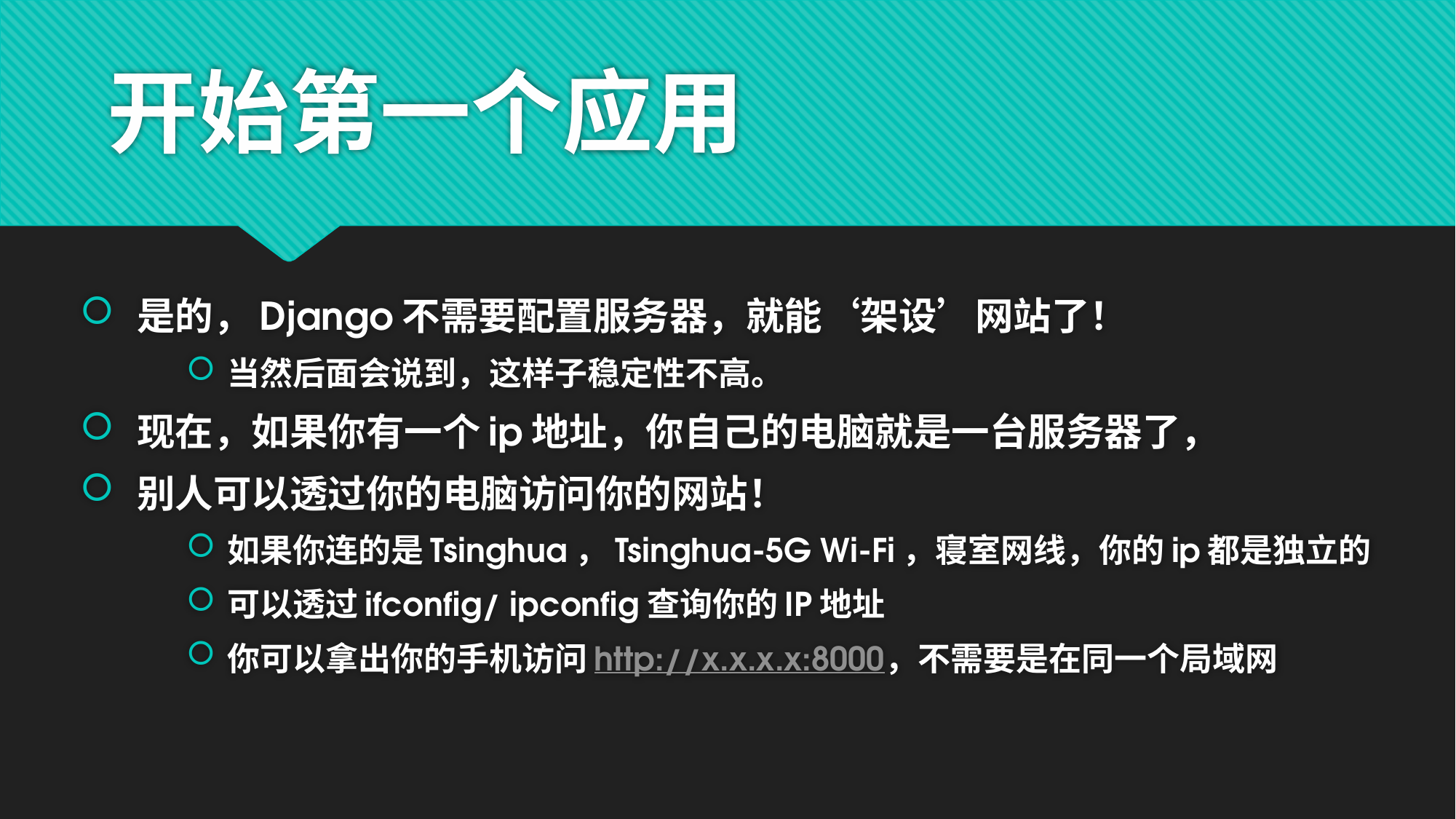

# 开始第一个应用
 是的，Django不需要配置服务器，就能‘架设’网站了！
 当然后面会说到，这样子稳定性不高。
 现在，如果你有一个ip地址，你自己的电脑就是一台服务器了，
 别人可以透过你的电脑访问你的网站！
 如果你连的是Tsinghua，Tsinghua-5G Wi-Fi，寝室网线，你的ip都是独立的
 可以透过ifconfig/ ipconfig查询你的IP地址
 你可以拿出你的手机访问http://x.x.x.x:8000，不需要是在同一个局域网